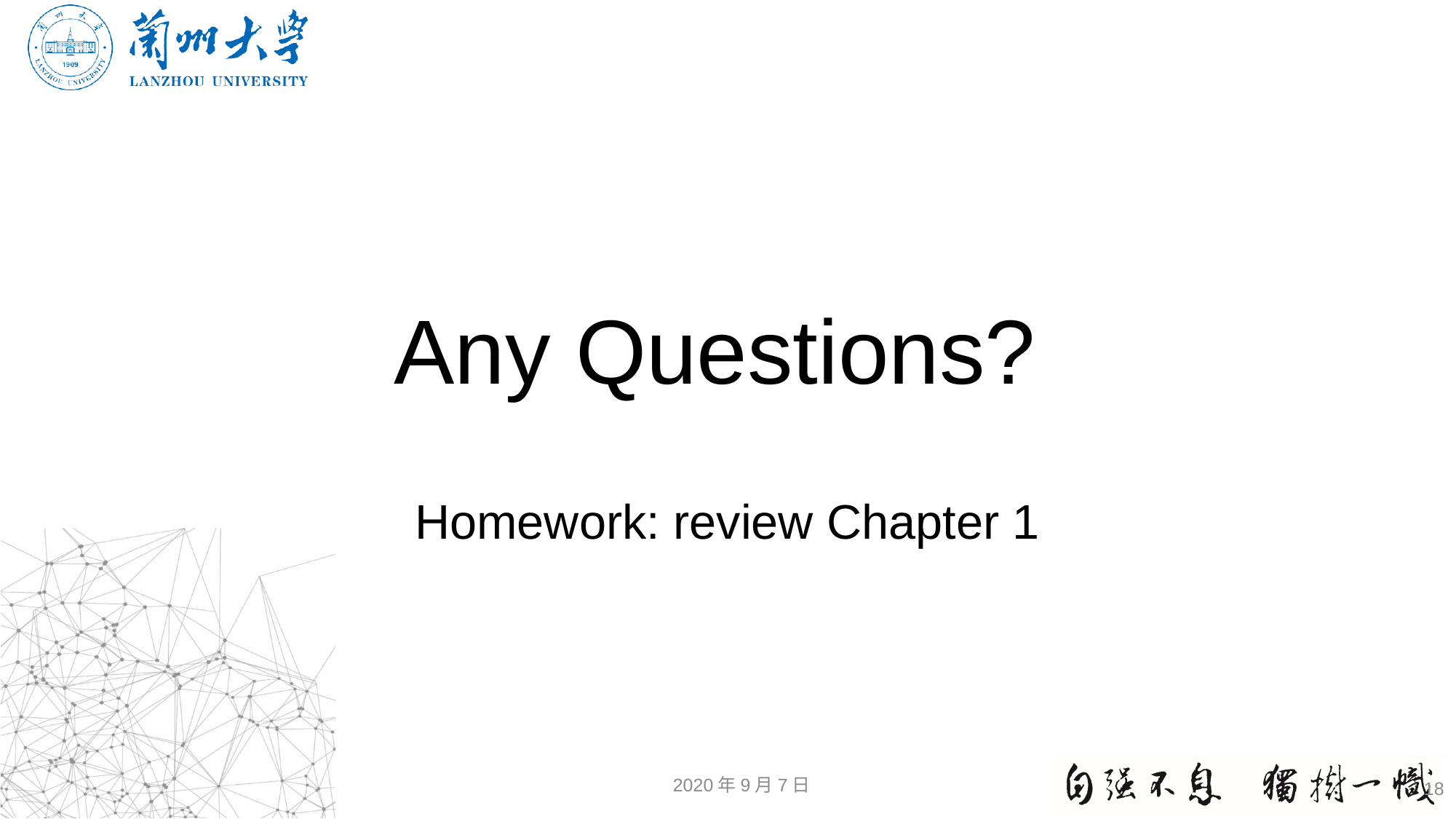

# Any Questions?

Homework: review Chapter 1

2020年9月7日
18